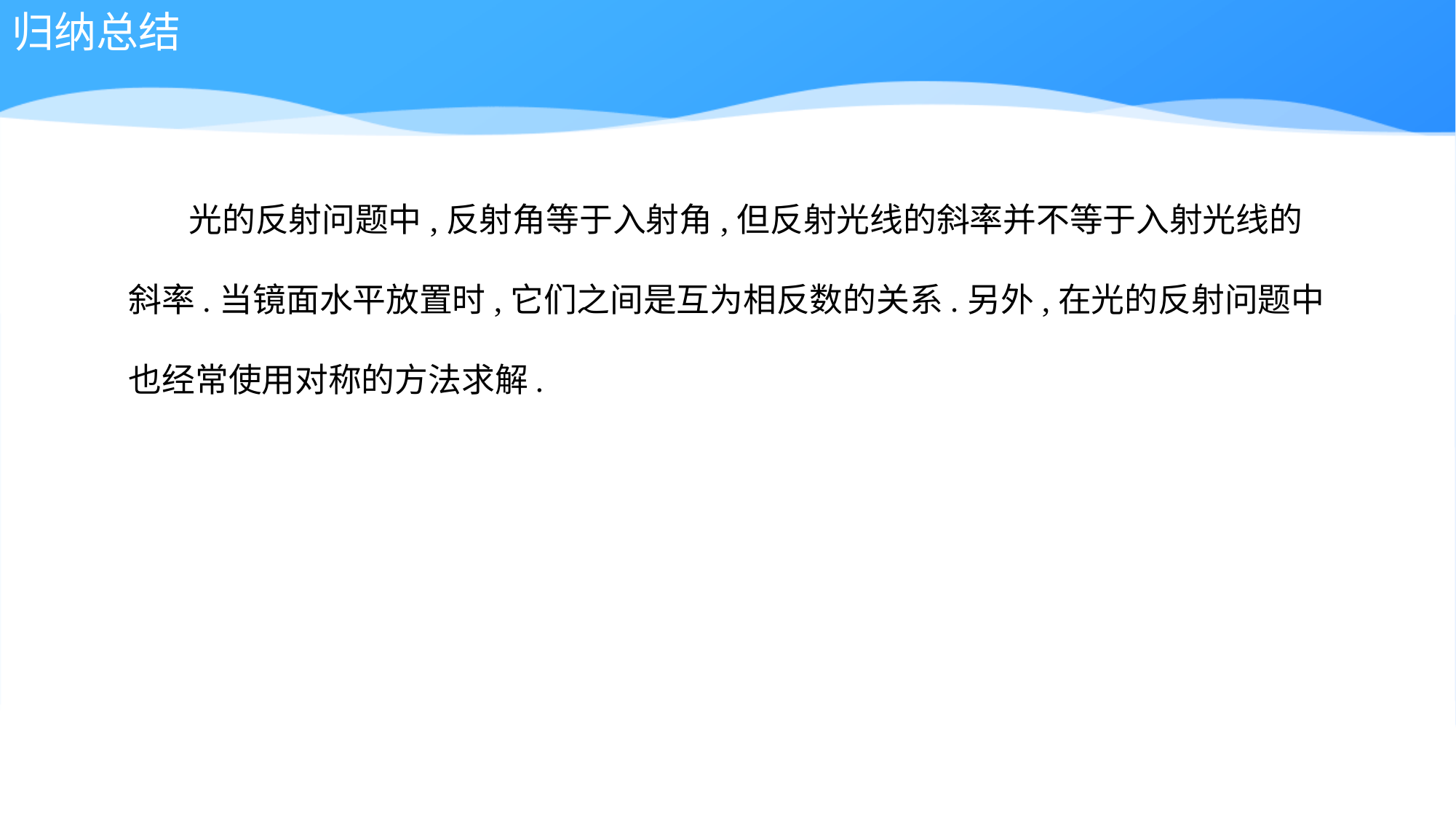

归纳总结
       光的反射问题中,反射角等于入射角,但反射光线的斜率并不等于入射光线的斜率.当镜面水平放置时,它们之间是互为相反数的关系.另外,在光的反射问题中也经常使用对称的方法求解.